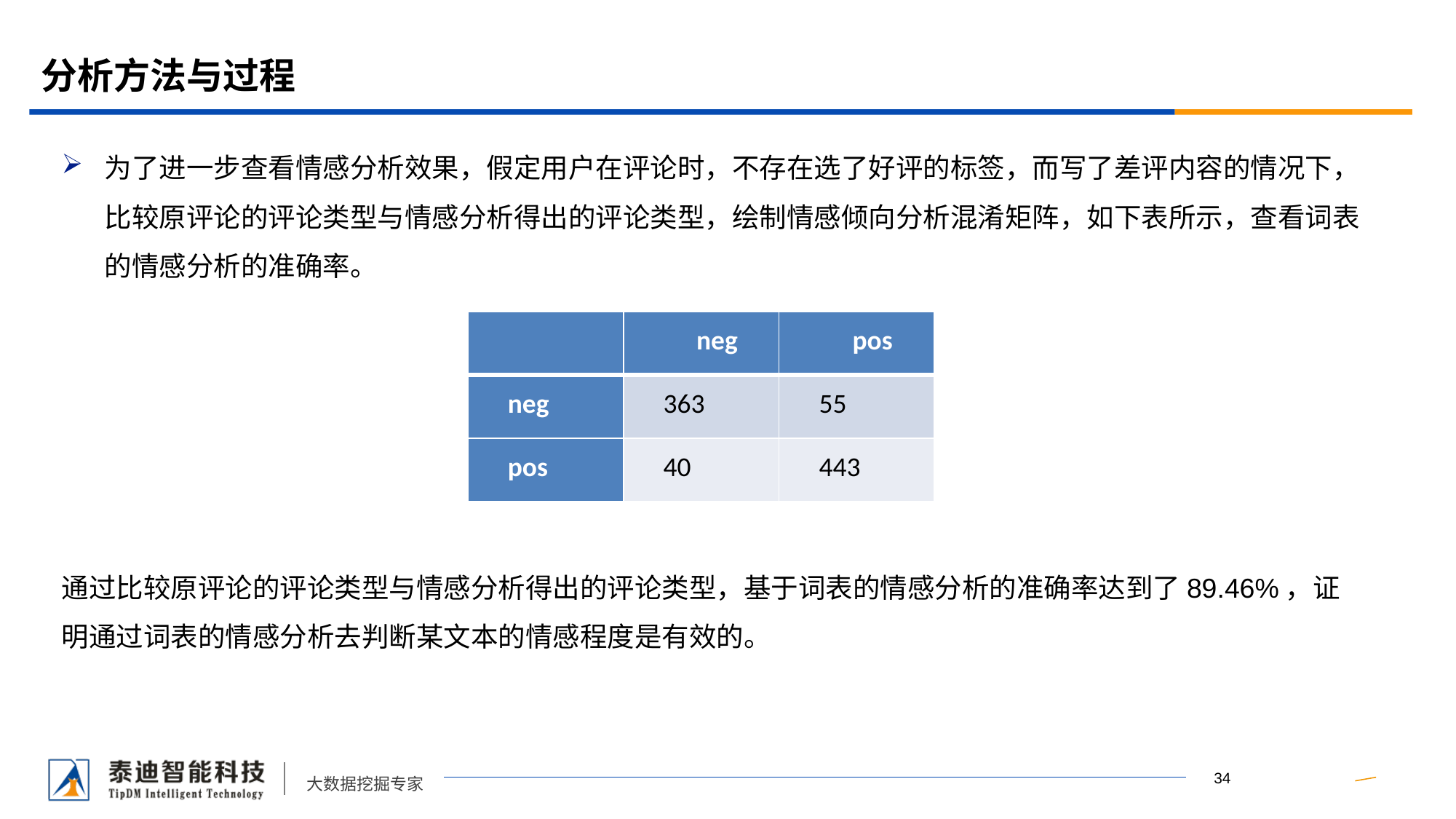

# 分析方法与过程
为了进一步查看情感分析效果，假定用户在评论时，不存在选了好评的标签，而写了差评内容的情况下，比较原评论的评论类型与情感分析得出的评论类型，绘制情感倾向分析混淆矩阵，如下表所示，查看词表的情感分析的准确率。

通过比较原评论的评论类型与情感分析得出的评论类型，基于词表的情感分析的准确率达到了89.46%，证明通过词表的情感分析去判断某文本的情感程度是有效的。
|  | neg | pos |
| --- | --- | --- |
| neg | 363 | 55 |
| pos | 40 | 443 |